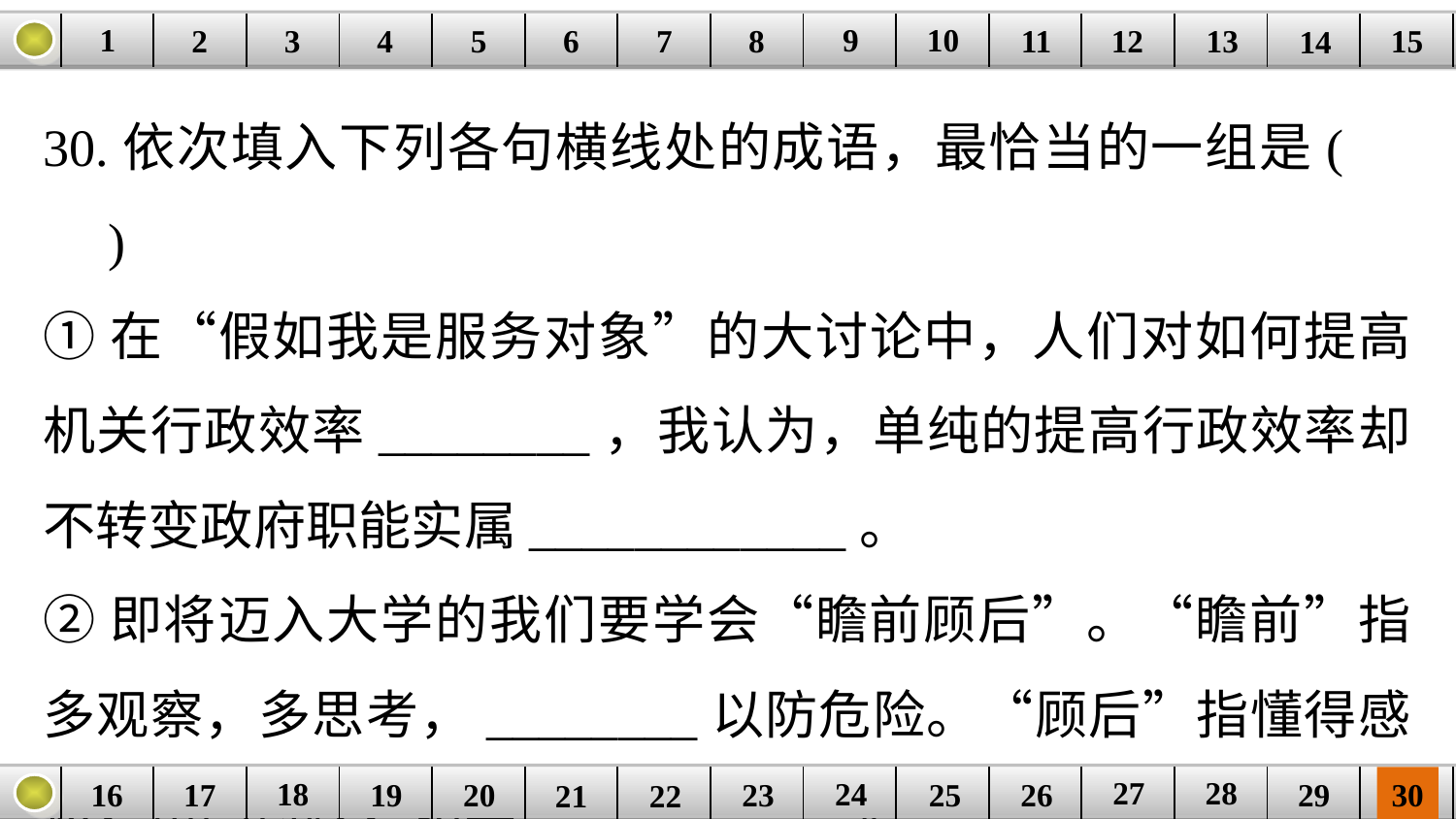

9
10
1
3
4
5
6
8
11
2
12
15
|  |  |  |  |  |  |  |  |  |  |  |  |  |  |  |
| --- | --- | --- | --- | --- | --- | --- | --- | --- | --- | --- | --- | --- | --- | --- |
7
13
14

30.依次填入下列各句横线处的成语，最恰当的一组是(　　)
①在“假如我是服务对象”的大讨论中，人们对如何提高机关行政效率________，我认为，单纯的提高行政效率却不转变政府职能实属____________。
②即将迈入大学的我们要学会“瞻前顾后”。“瞻前”指多观察，多思考，________以防危险。“顾后”指懂得感恩，常回母校，切莫____________。

27
28
18
24
16
25
26
30
|  |  |  |  |  |  |  |  |  |  |  |  |  |  |  |
| --- | --- | --- | --- | --- | --- | --- | --- | --- | --- | --- | --- | --- | --- | --- |
23
17
19
20
29
21
22